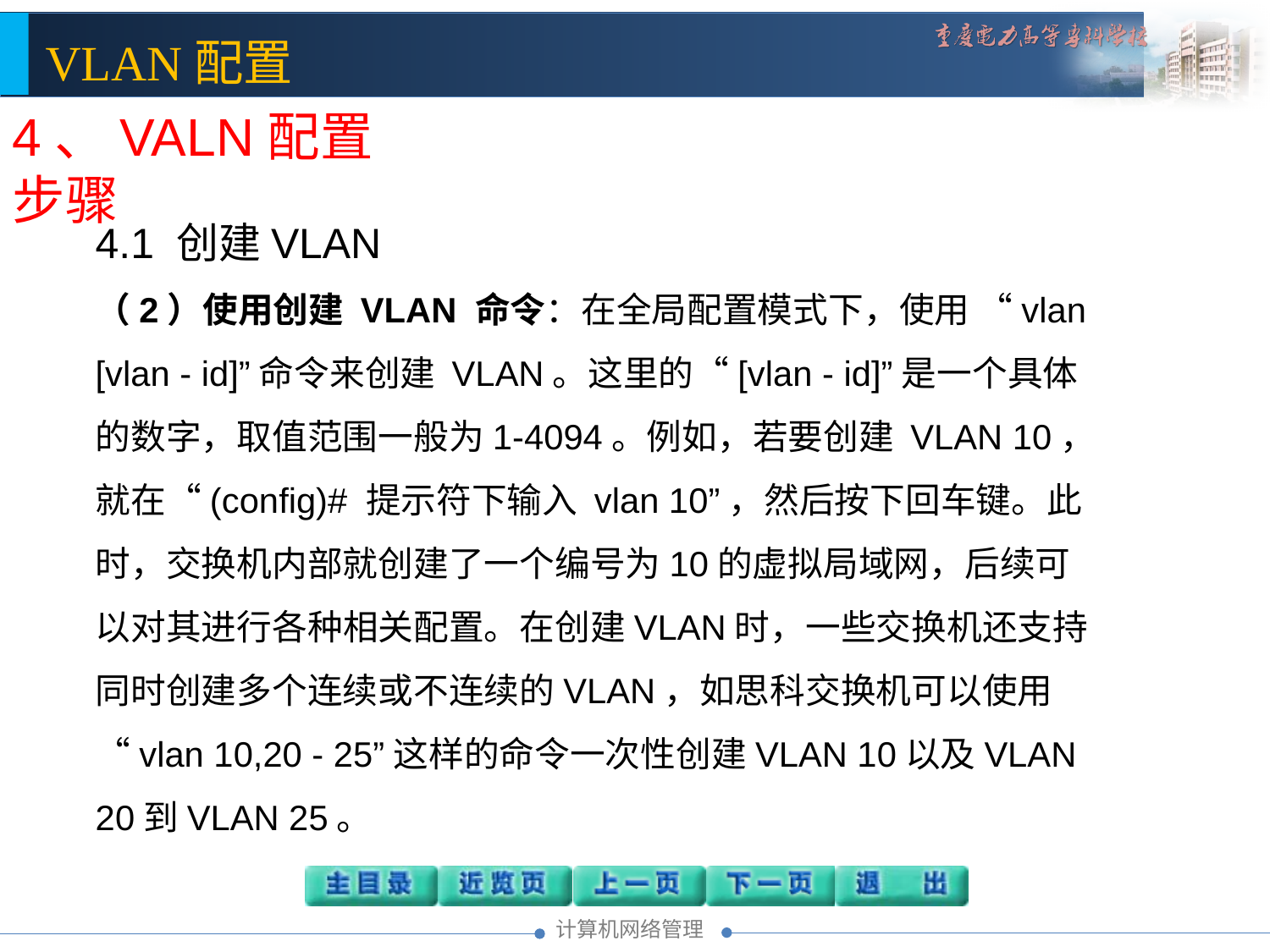

4、VALN配置步骤
4.1 创建VLAN
（2）使用创建 VLAN 命令：在全局配置模式下，使用 “vlan [vlan - id]”命令来创建 VLAN。这里的“[vlan - id]”是一个具体的数字，取值范围一般为1-4094。例如，若要创建 VLAN 10，就在“(config)# 提示符下输入 vlan 10”，然后按下回车键。此时，交换机内部就创建了一个编号为10的虚拟局域网，后续可以对其进行各种相关配置。在创建VLAN时，一些交换机还支持同时创建多个连续或不连续的VLAN，如思科交换机可以使用“vlan 10,20 - 25”这样的命令一次性创建VLAN 10以及VLAN 20到VLAN 25。